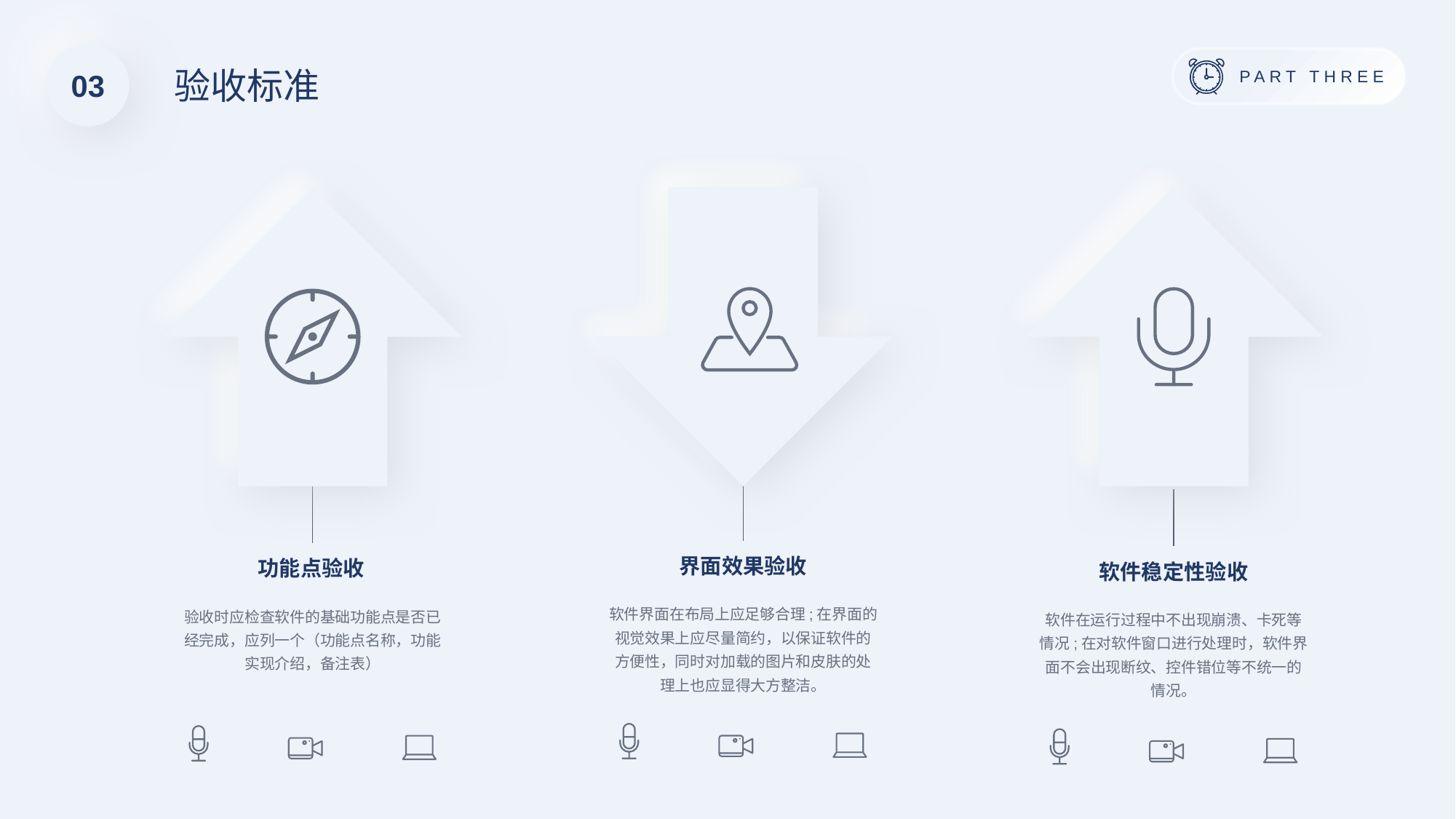

03
验收标准

界面效果验收
软件界面在布局上应足够合理;在界面的视觉效果上应尽量简约，以保证软件的方便性，同时对加载的图片和皮肤的处理上也应显得大方整洁。
功能点验收
验收时应检查软件的基础功能点是否已经完成，应列一个（功能点名称，功能实现介绍，备注表）
软件稳定性验收
软件在运行过程中不出现崩溃、卡死等情况;在对软件窗口进行处理时，软件界面不会出现断纹、控件错位等不统一的情况。